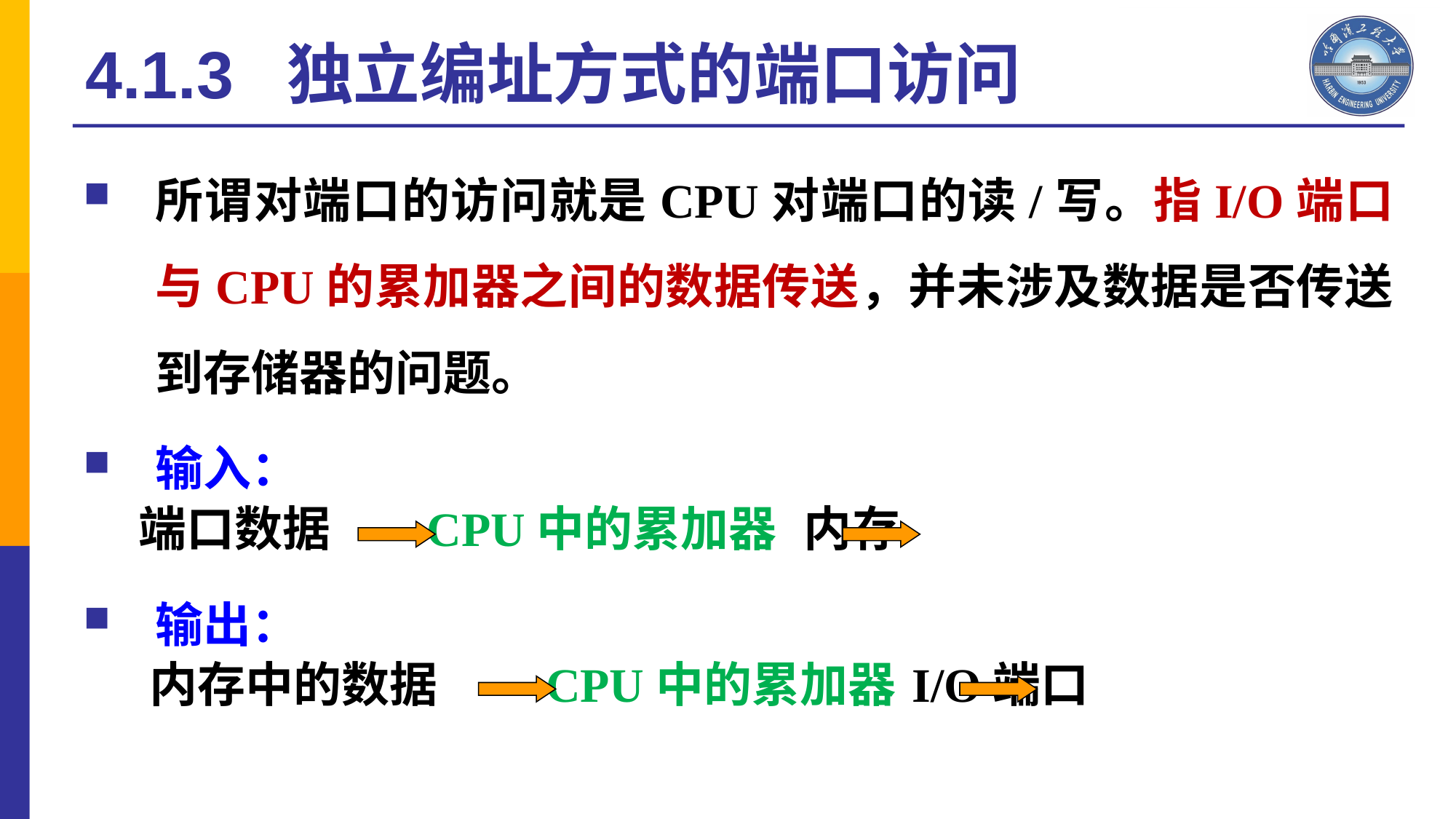

4.1.3  独立编址方式的端口访问
所谓对端口的访问就是CPU对端口的读/写。指I/O端口与CPU的累加器之间的数据传送，并未涉及数据是否传送到存储器的问题。
输入：
    端口数据	    CPU中的累加器		内存
输出：
     内存中的数据	     CPU中的累加器		I/O端口